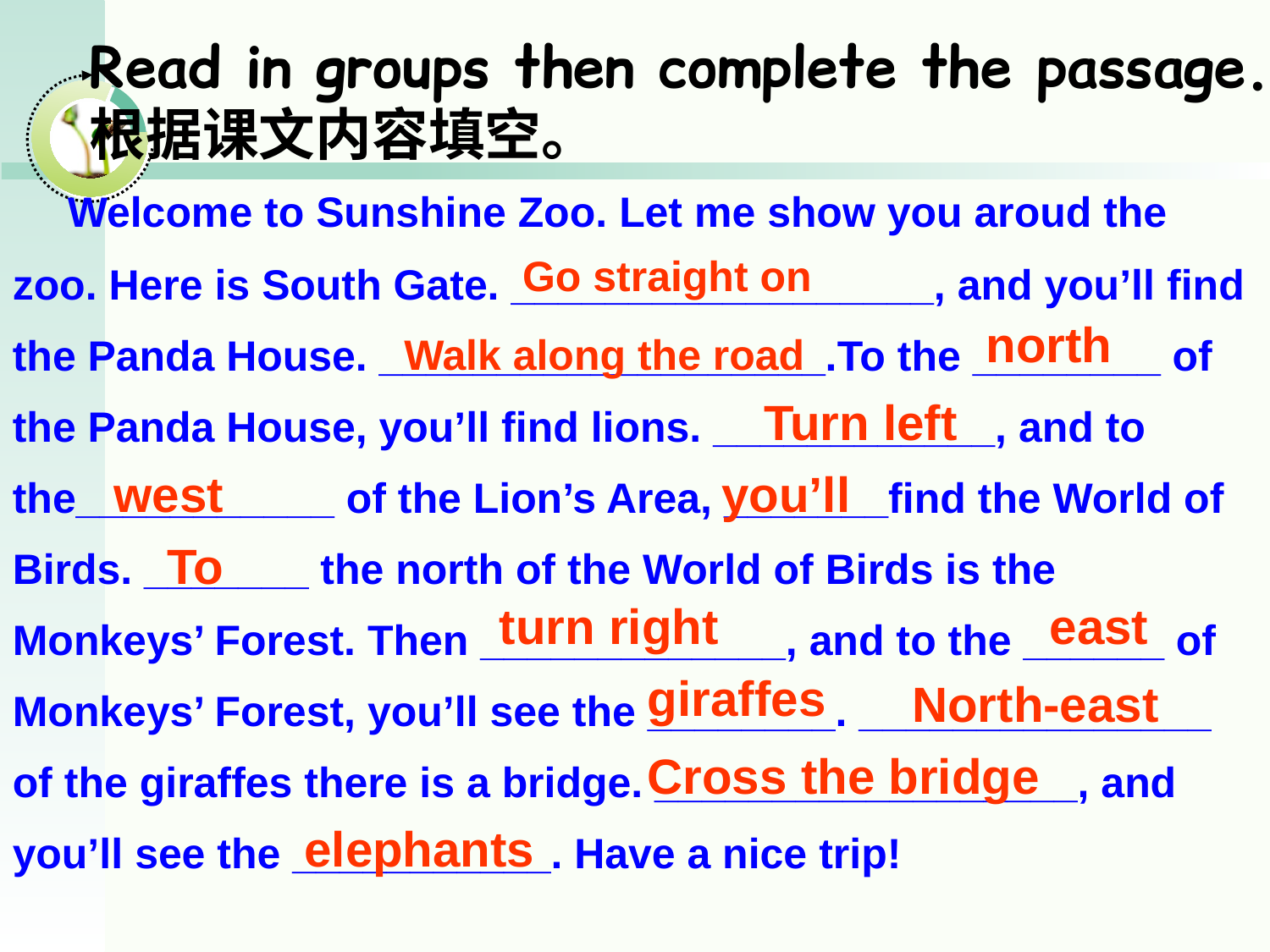

Read in groups then complete the passage.根据课文内容填空。
    Welcome to Sunshine Zoo. Let me show you aroud the zoo. Here is South Gate. __________________, and you’ll find the Panda House. ___________________.To the ________ of the Panda House, you’ll find lions. ____________, and to the___________ of the Lion’s Area, _______find the World of Birds. _______ the north of the World of Birds is the Monkeys’ Forest. Then _____________, and to the ______ of Monkeys’ Forest, you’ll see the ________. _______________ of the giraffes there is a bridge. __________________, and you’ll see the ___________. Have a nice trip!
Go straight on
north
Walk along the road
Turn left
west
you’ll
To
turn right
east
giraffes
North-east
Cross the bridge
elephants